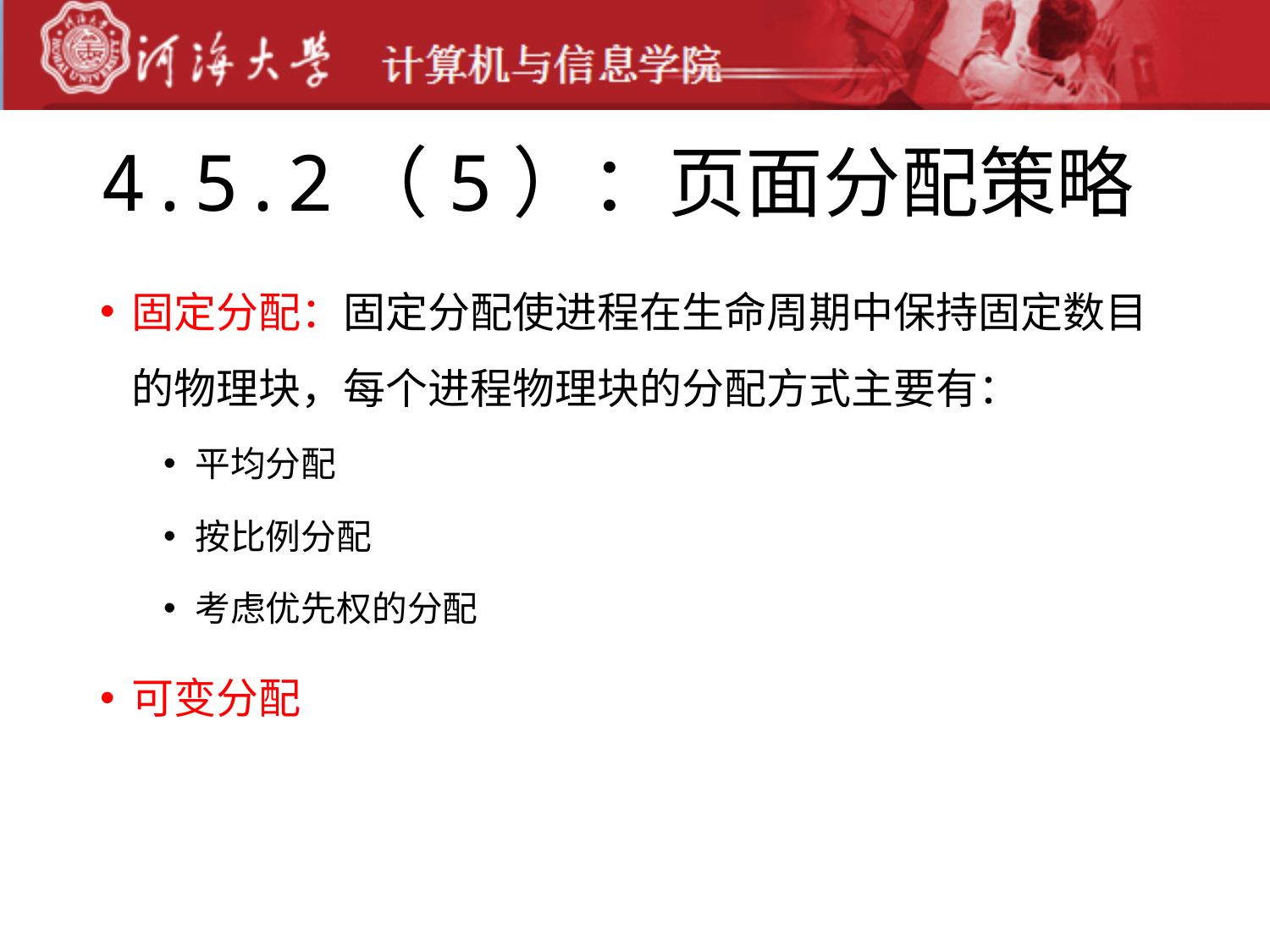

# 4.5.2（5）：页面分配策略
固定分配：固定分配使进程在生命周期中保持固定数目的物理块，每个进程物理块的分配方式主要有：
平均分配
按比例分配
考虑优先权的分配
可变分配